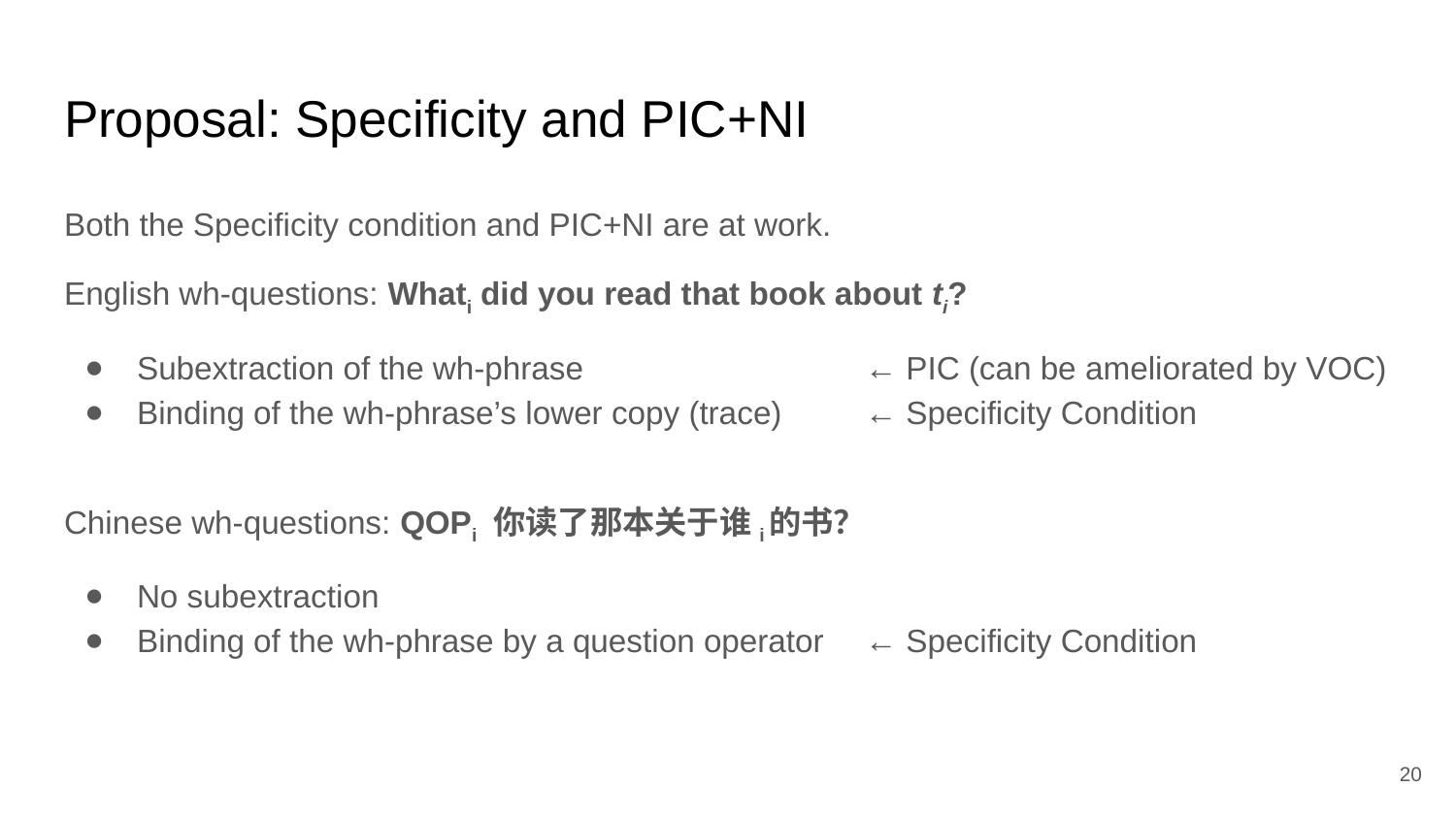

# Proposal: Specificity and PIC+NI
Both the Specificity condition and PIC+NI are at work.
English wh-questions: Whati did you read that book about ti?
Subextraction of the wh-phrase 		← PIC (can be ameliorated by VOC)
Binding of the wh-phrase’s lower copy (trace)	← Specificity Condition
Chinese wh-questions: QOPi 你读了那本关于谁i的书？
No subextraction
Binding of the wh-phrase by a question operator	← Specificity Condition
20